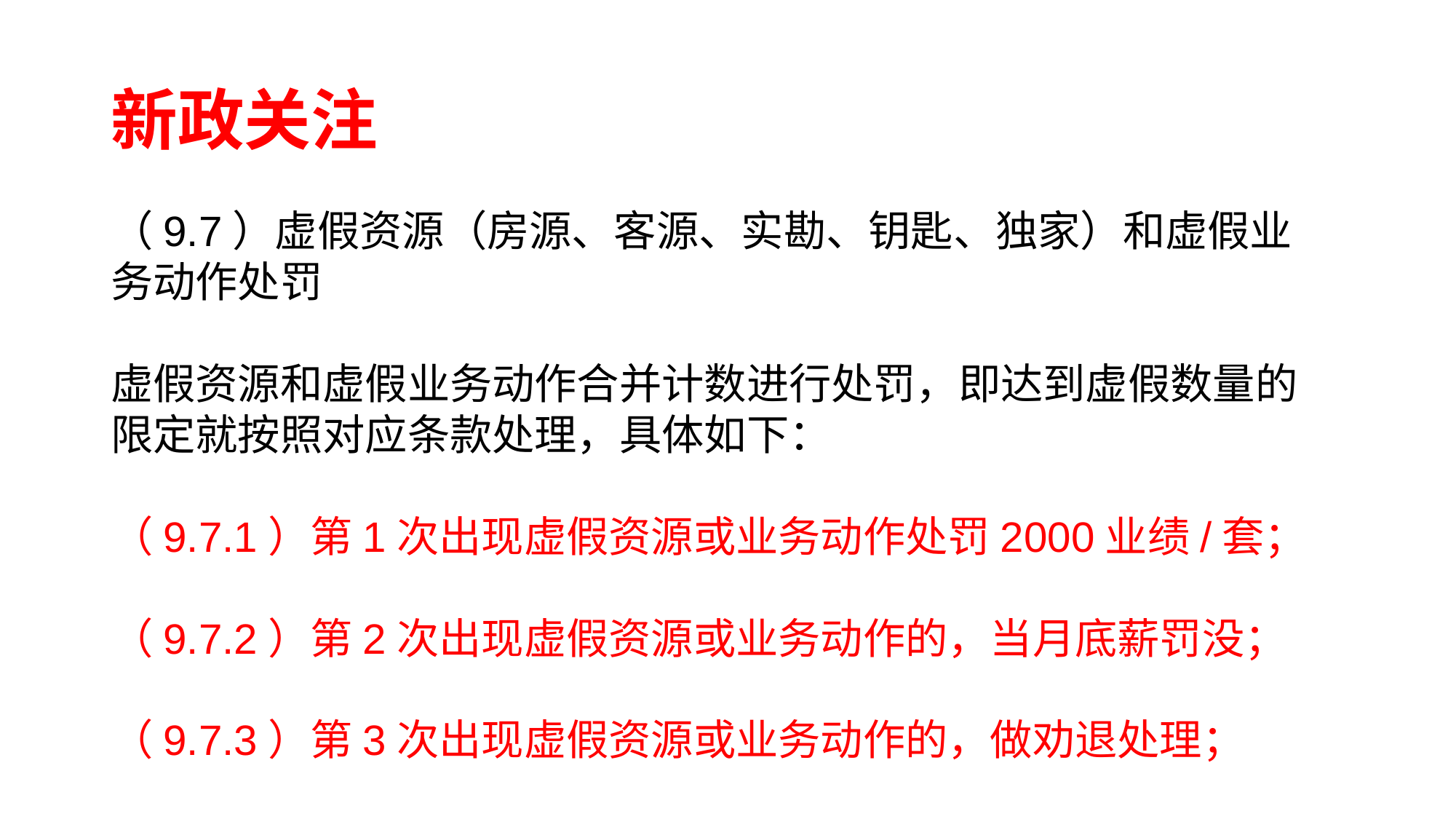

# 新政关注
（9.7）虚假资源（房源、客源、实勘、钥匙、独家）和虚假业务动作处罚
虚假资源和虚假业务动作合并计数进行处罚，即达到虚假数量的限定就按照对应条款处理，具体如下：
（9.7.1）第1次出现虚假资源或业务动作处罚2000业绩/套；
（9.7.2）第2次出现虚假资源或业务动作的，当月底薪罚没；
（9.7.3）第3次出现虚假资源或业务动作的，做劝退处理；